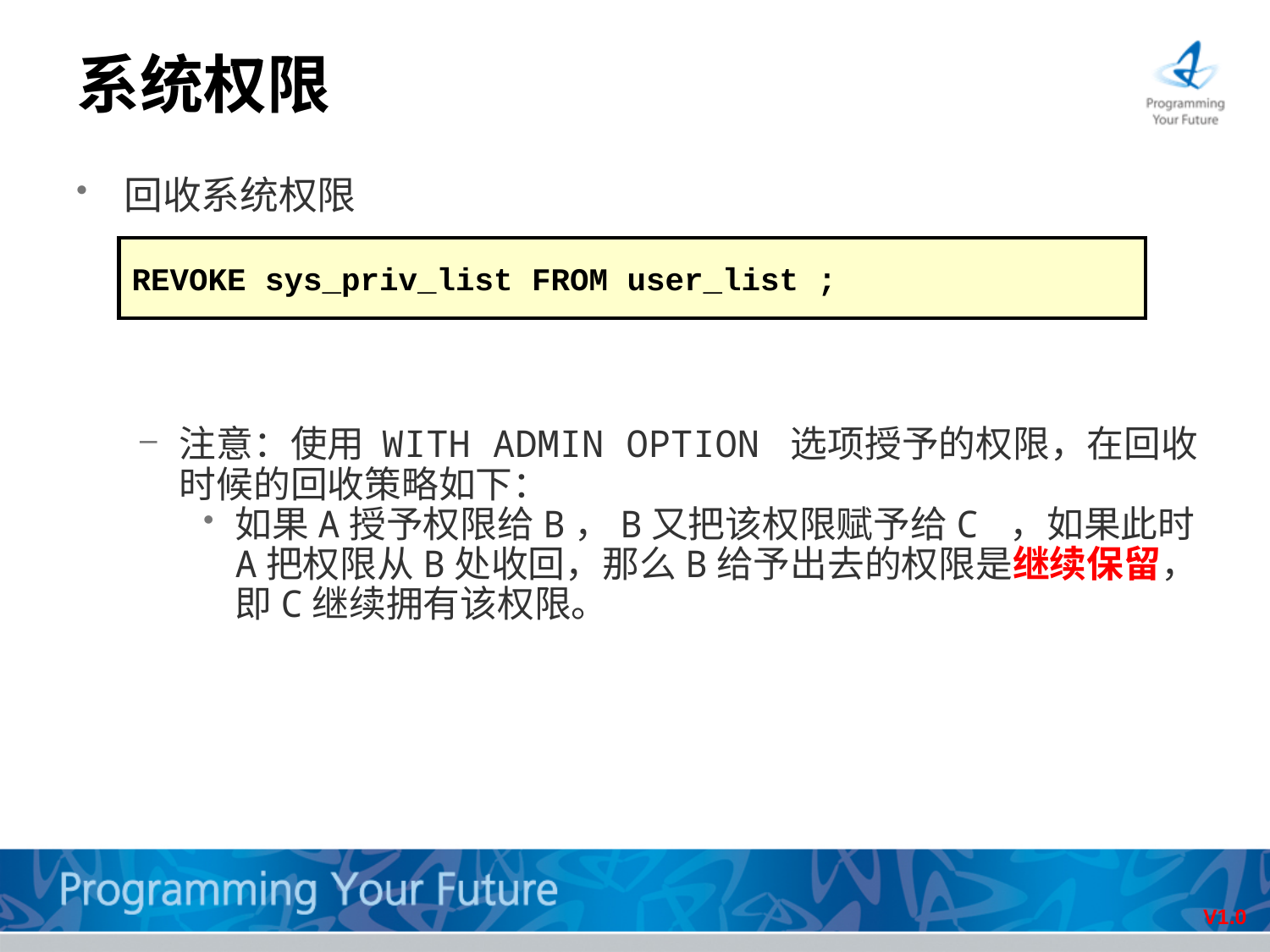

# 系统权限
回收系统权限

注意：使用 WITH ADMIN OPTION 选项授予的权限，在回收时候的回收策略如下：
如果A授予权限给B，B又把该权限赋予给C ，如果此时A把权限从B处收回，那么B给予出去的权限是继续保留，即C继续拥有该权限。

REVOKE sys_priv_list FROM user_list ;